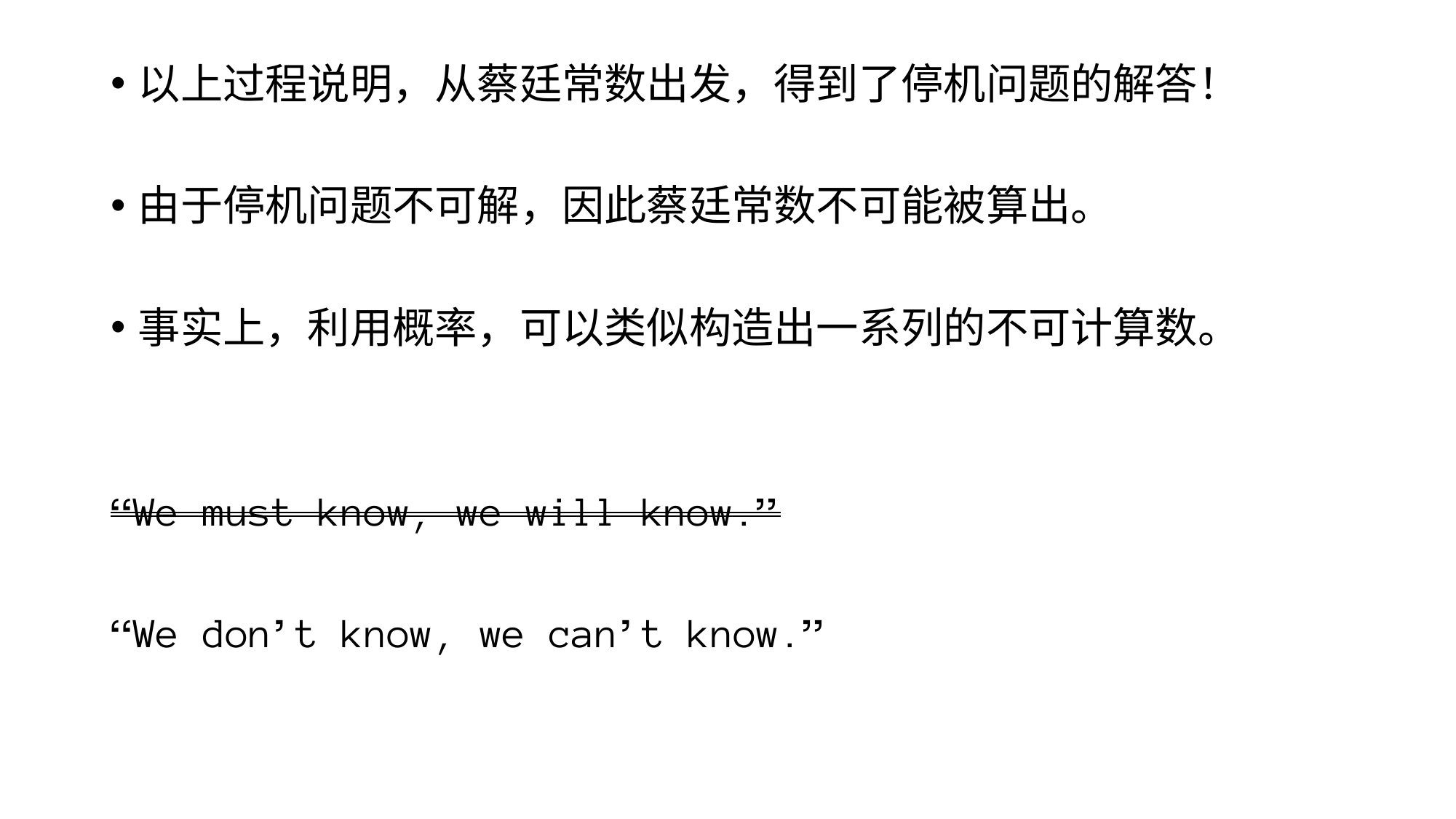

以上过程说明，从蔡廷常数出发，得到了停机问题的解答！

由于停机问题不可解，因此蔡廷常数不可能被算出。

事实上，利用概率，可以类似构造出一系列的不可计算数。

“We must know, we will know.”

“We don’t know, we can’t know.”